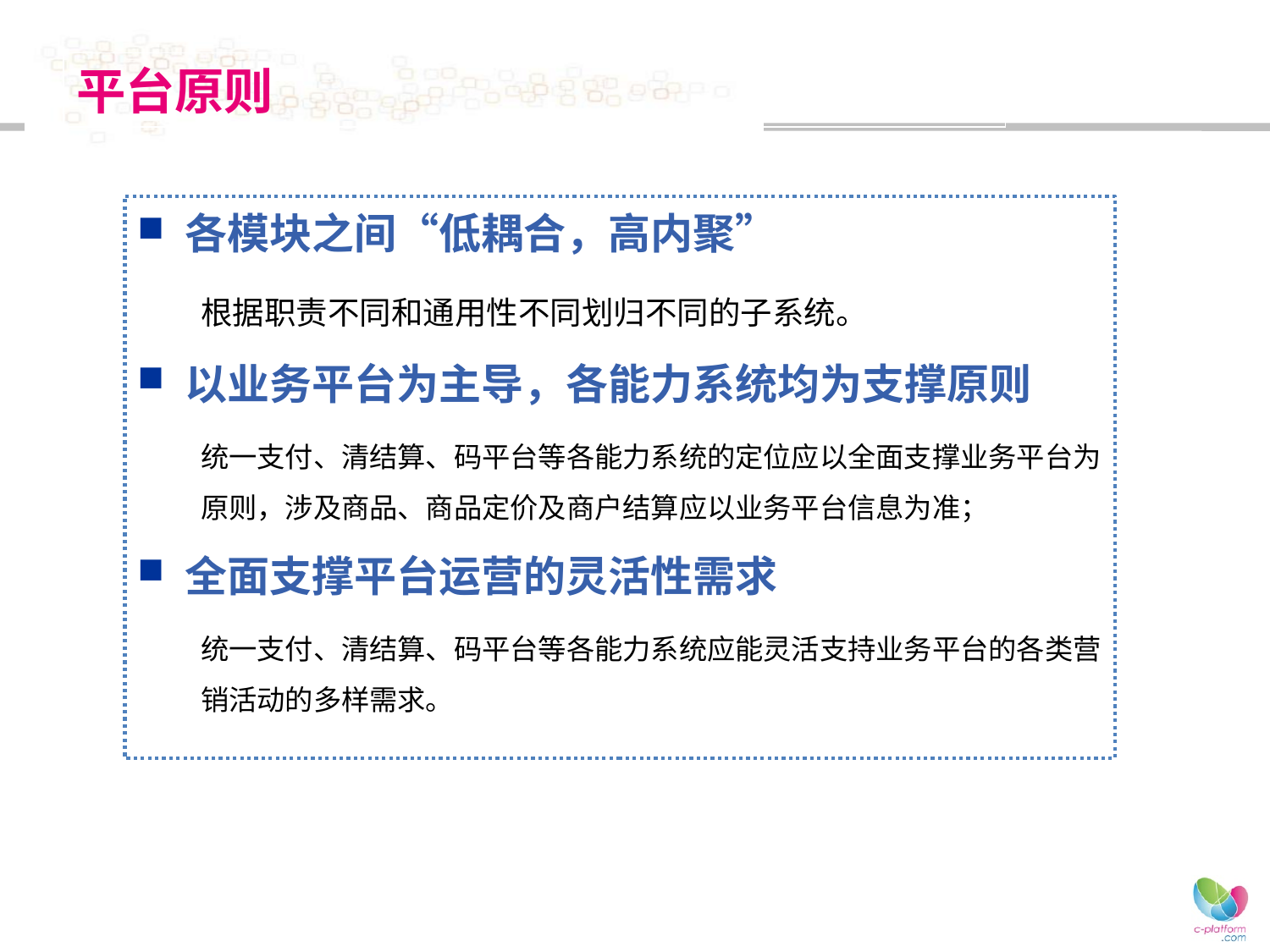

# 平台原则
各模块之间“低耦合，高内聚”
根据职责不同和通用性不同划归不同的子系统。
以业务平台为主导，各能力系统均为支撑原则
统一支付、清结算、码平台等各能力系统的定位应以全面支撑业务平台为原则，涉及商品、商品定价及商户结算应以业务平台信息为准；
全面支撑平台运营的灵活性需求
统一支付、清结算、码平台等各能力系统应能灵活支持业务平台的各类营销活动的多样需求。